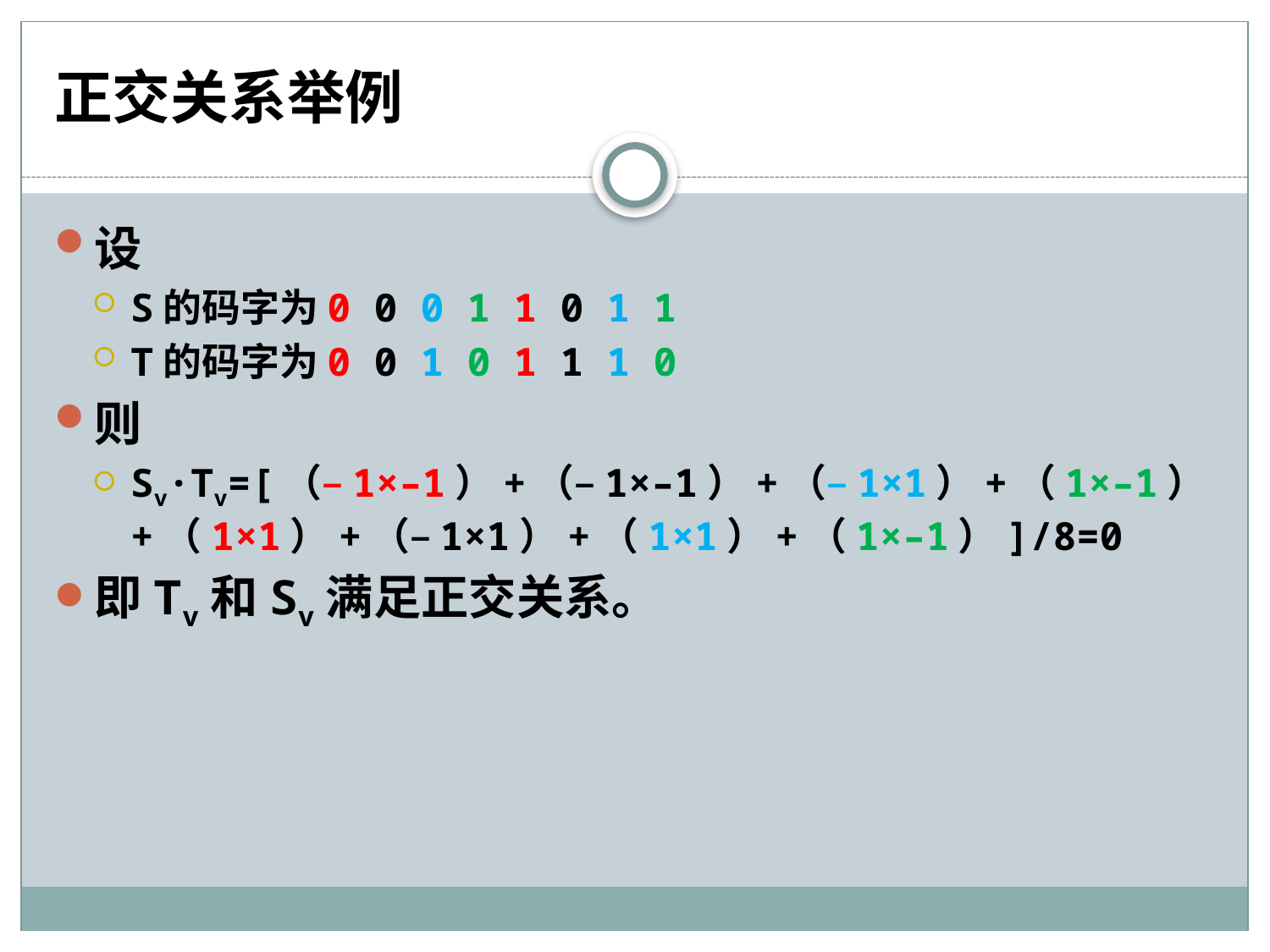

# 正交关系举例
设
S的码字为0 0 0 1 1 0 1 1
T的码字为0 0 1 0 1 1 1 0
则
Sv·Tv=[（–1×–1）+（–1×–1）+（–1×1）+（1×–1）+（1×1）+（–1×1）+（1×1）+（1×–1）]/8=0
即Tv和Sv满足正交关系。